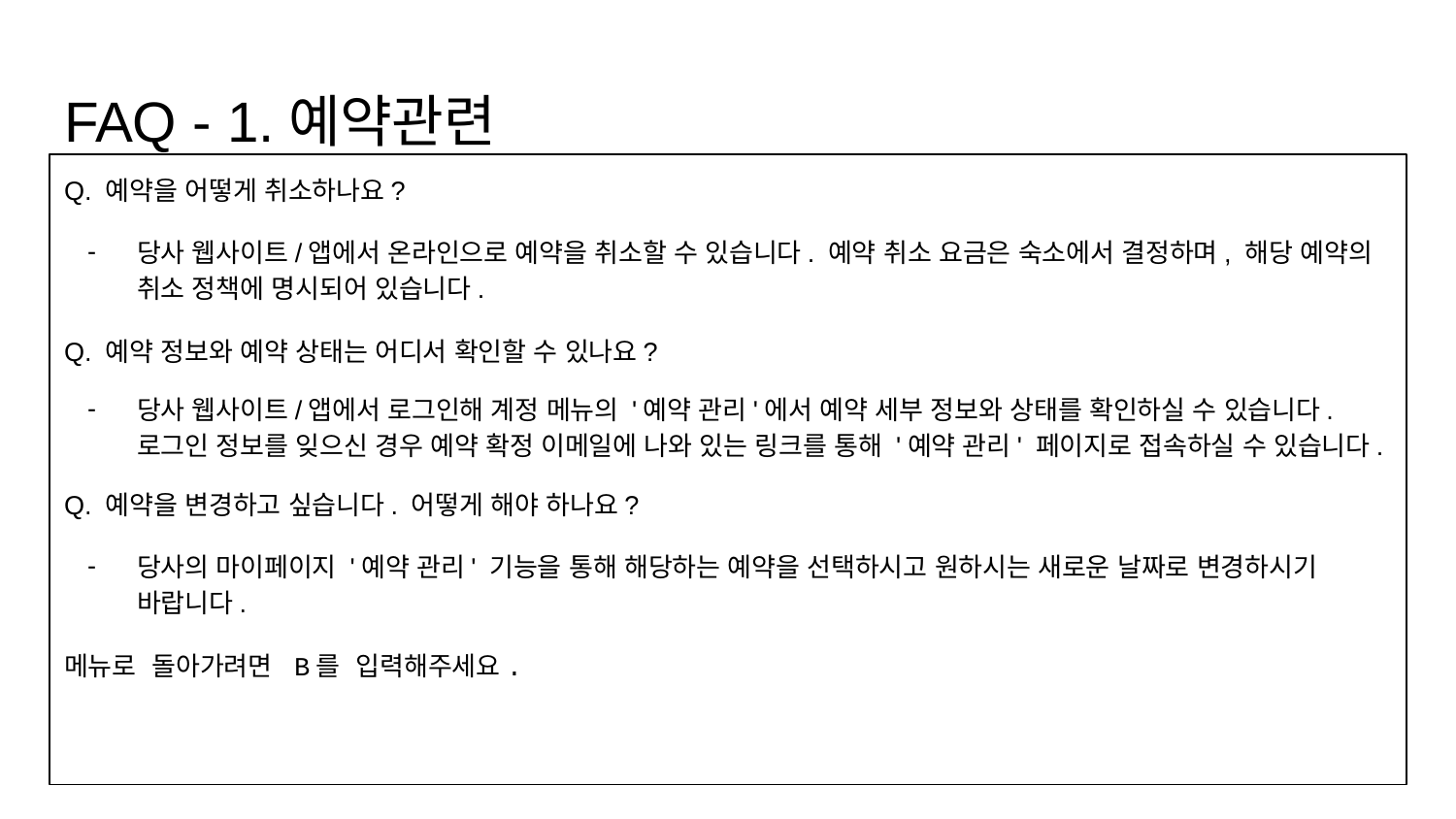

# FAQ - 1.예약관련
Q. 예약을 어떻게 취소하나요?
당사 웹사이트/앱에서 온라인으로 예약을 취소할 수 있습니다. 예약 취소 요금은 숙소에서 결정하며, 해당 예약의 취소 정책에 명시되어 있습니다.
Q. 예약 정보와 예약 상태는 어디서 확인할 수 있나요?
당사 웹사이트/앱에서 로그인해 계정 메뉴의 '예약 관리'에서 예약 세부 정보와 상태를 확인하실 수 있습니다. 로그인 정보를 잊으신 경우 예약 확정 이메일에 나와 있는 링크를 통해 '예약 관리' 페이지로 접속하실 수 있습니다.
Q. 예약을 변경하고 싶습니다. 어떻게 해야 하나요?
당사의 마이페이지 '예약 관리' 기능을 통해 해당하는 예약을 선택하시고 원하시는 새로운 날짜로 변경하시기 바랍니다.
메뉴로 돌아가려면 B를 입력해주세요.